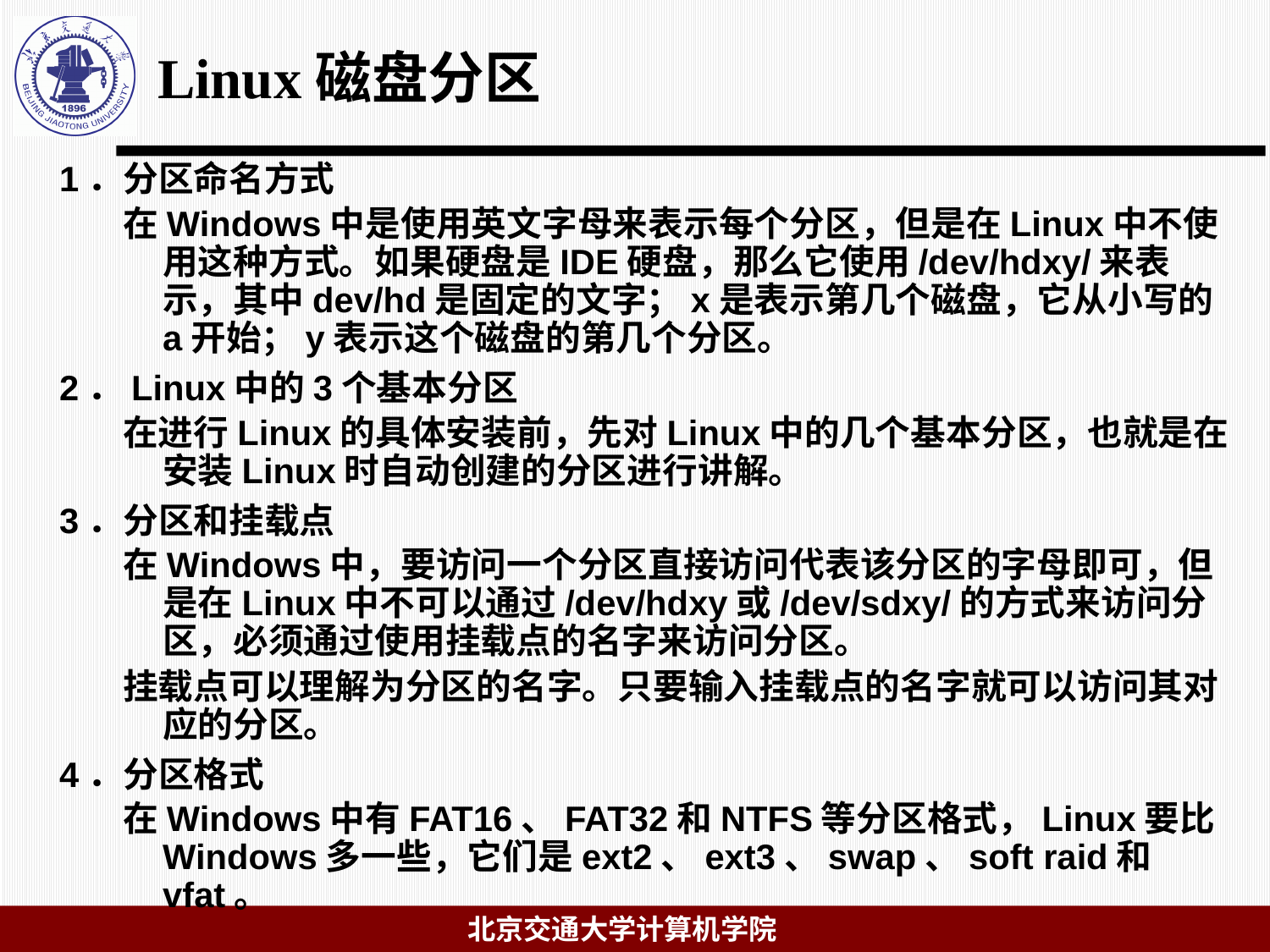

# Linux磁盘分区
1．分区命名方式
在Windows中是使用英文字母来表示每个分区，但是在Linux中不使用这种方式。如果硬盘是IDE硬盘，那么它使用/dev/hdxy/来表示，其中dev/hd是固定的文字；x是表示第几个磁盘，它从小写的a开始；y表示这个磁盘的第几个分区。
2．Linux中的3个基本分区
在进行Linux的具体安装前，先对Linux中的几个基本分区，也就是在安装Linux时自动创建的分区进行讲解。
3．分区和挂载点
在Windows中，要访问一个分区直接访问代表该分区的字母即可，但是在Linux中不可以通过/dev/hdxy或/dev/sdxy/的方式来访问分区，必须通过使用挂载点的名字来访问分区。
挂载点可以理解为分区的名字。只要输入挂载点的名字就可以访问其对应的分区。
4．分区格式
在Windows中有FAT16、FAT32和NTFS等分区格式，Linux要比Windows多一些，它们是ext2、ext3、swap、soft raid和vfat。